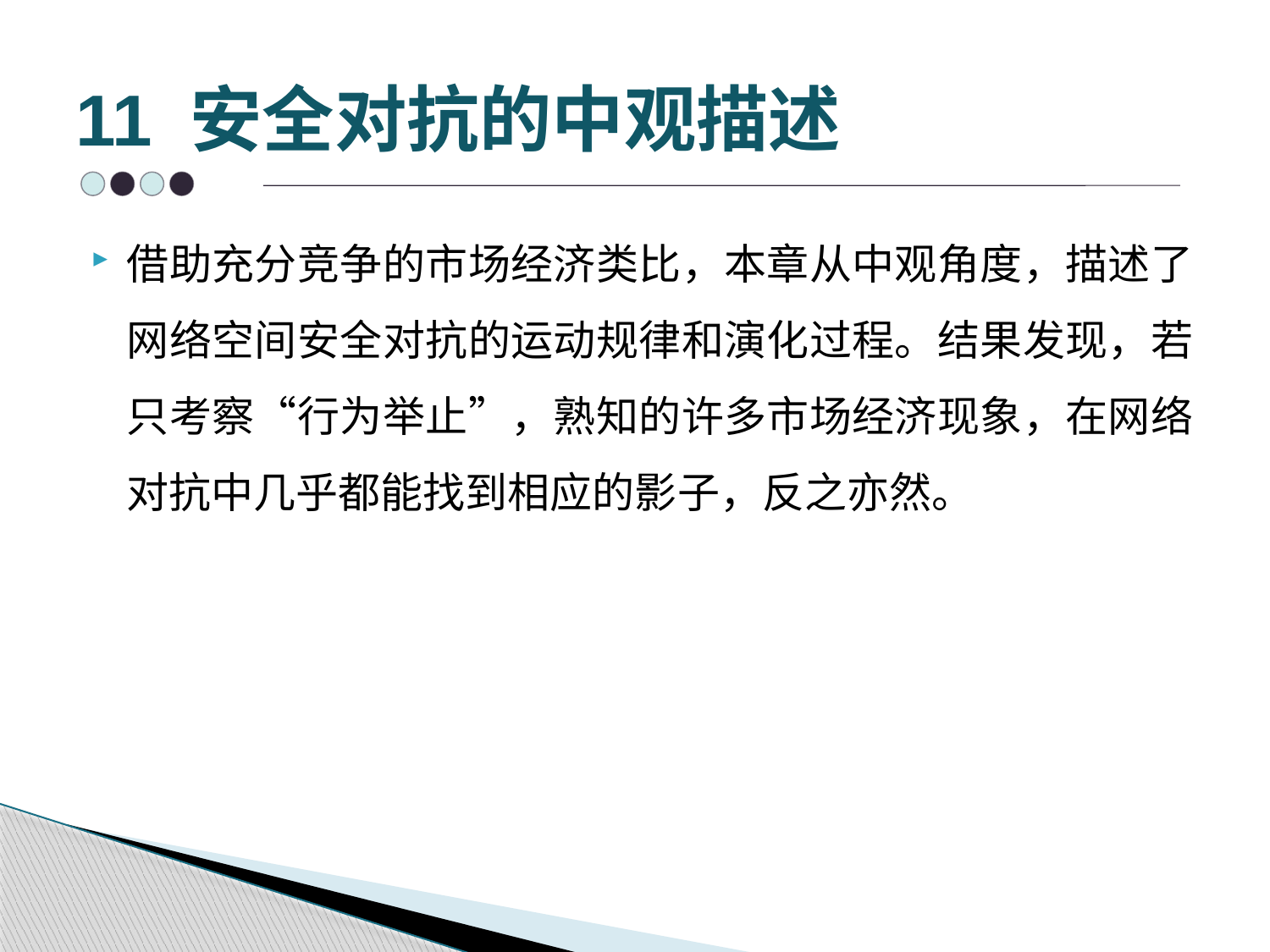

# 11 安全对抗的中观描述

借助充分竞争的市场经济类比，本章从中观角度，描述了网络空间安全对抗的运动规律和演化过程。结果发现，若只考察“行为举止”，熟知的许多市场经济现象，在网络对抗中几乎都能找到相应的影子，反之亦然。